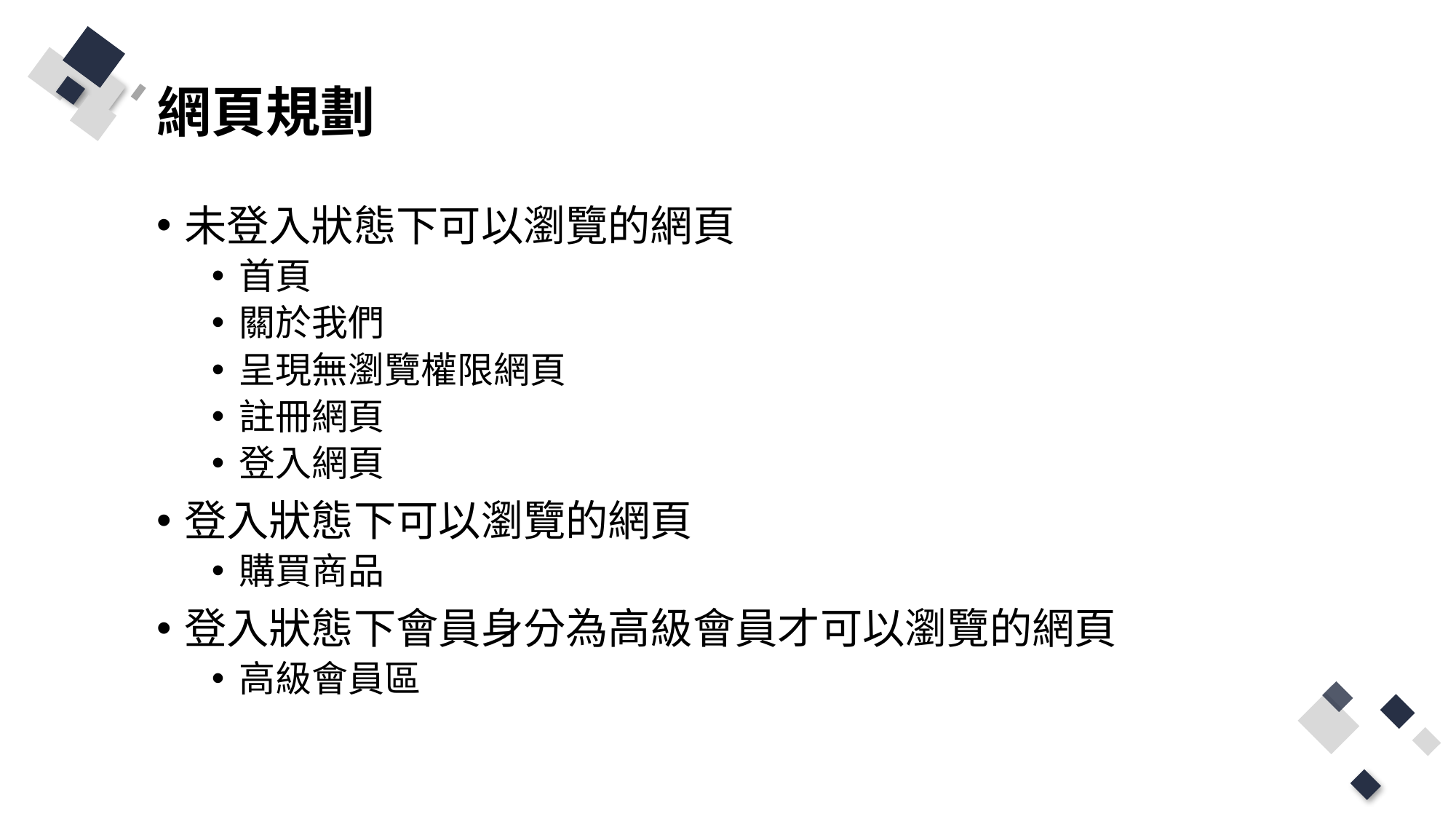

# 網頁規劃
未登入狀態下可以瀏覽的網頁
首頁
關於我們
呈現無瀏覽權限網頁
註冊網頁
登入網頁
登入狀態下可以瀏覽的網頁
購買商品
登入狀態下會員身分為高級會員才可以瀏覽的網頁
高級會員區